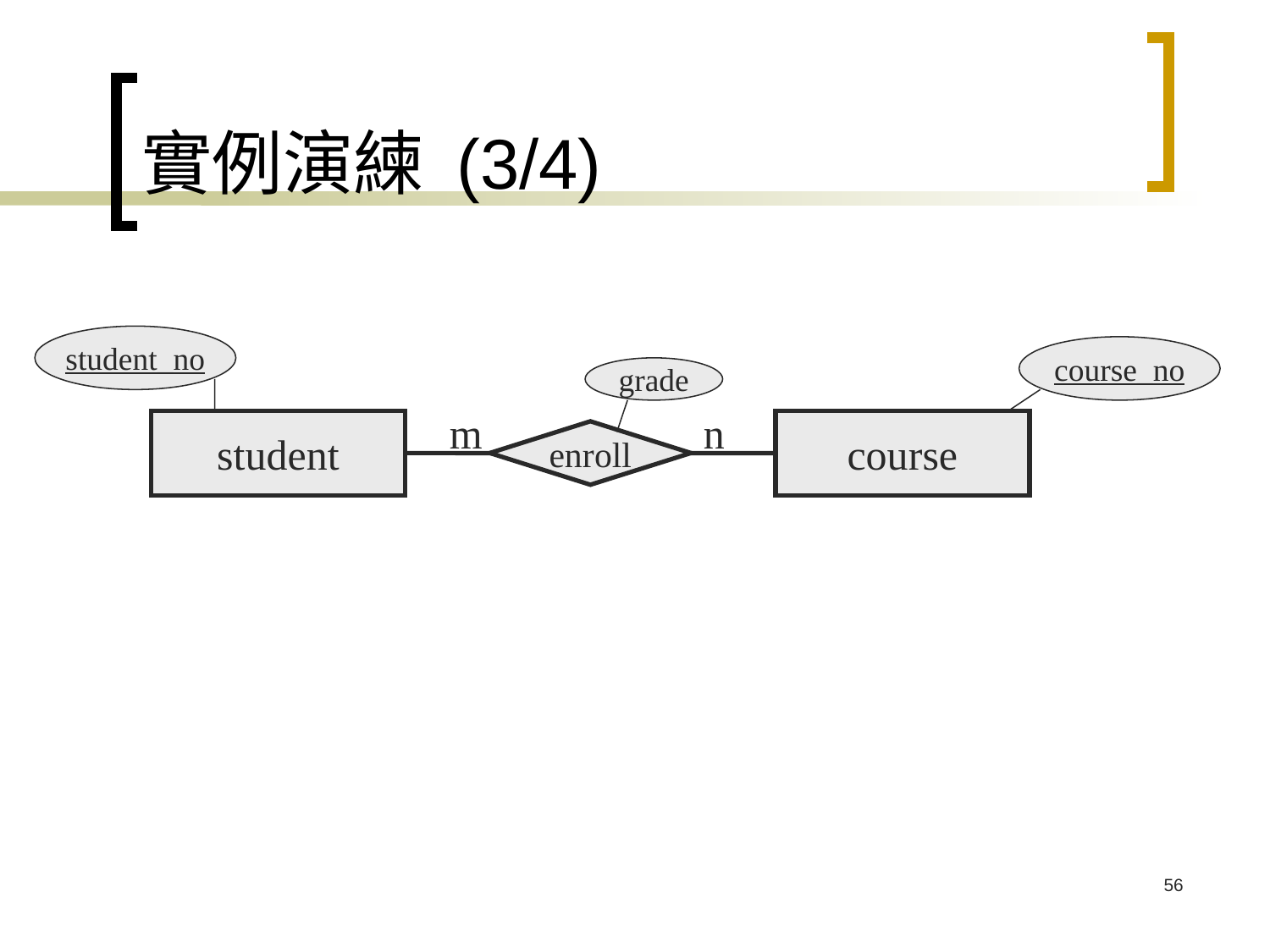

實例演練 (3/4)
student_no
course_no
grade

m

n
student
course
enroll

56